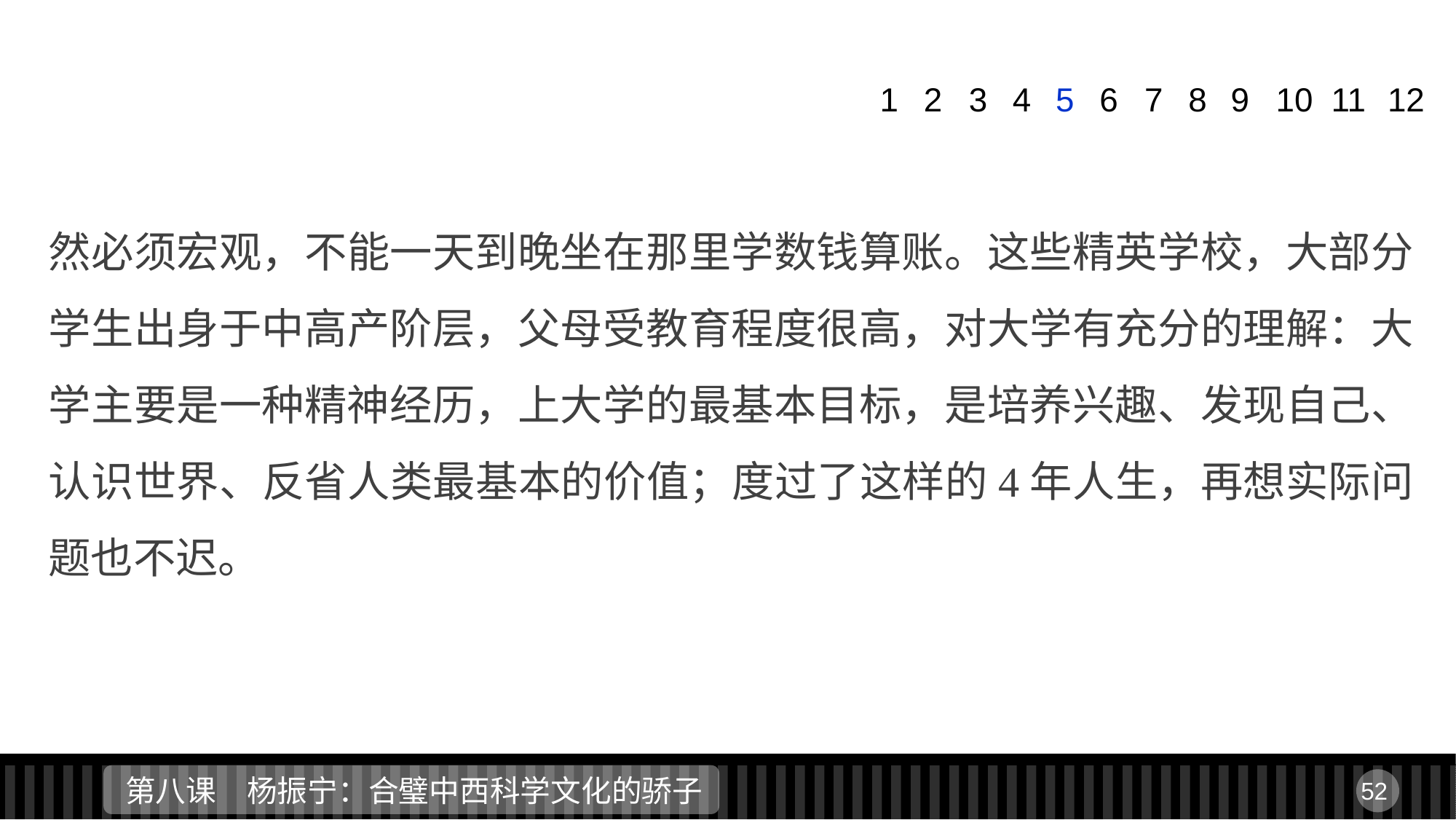

1
2
3
4
5
6
7
8
9
11
12
10
然必须宏观，不能一天到晚坐在那里学数钱算账。这些精英学校，大部分学生出身于中高产阶层，父母受教育程度很高，对大学有充分的理解：大学主要是一种精神经历，上大学的最基本目标，是培养兴趣、发现自己、认识世界、反省人类最基本的价值；度过了这样的4年人生，再想实际问题也不迟。